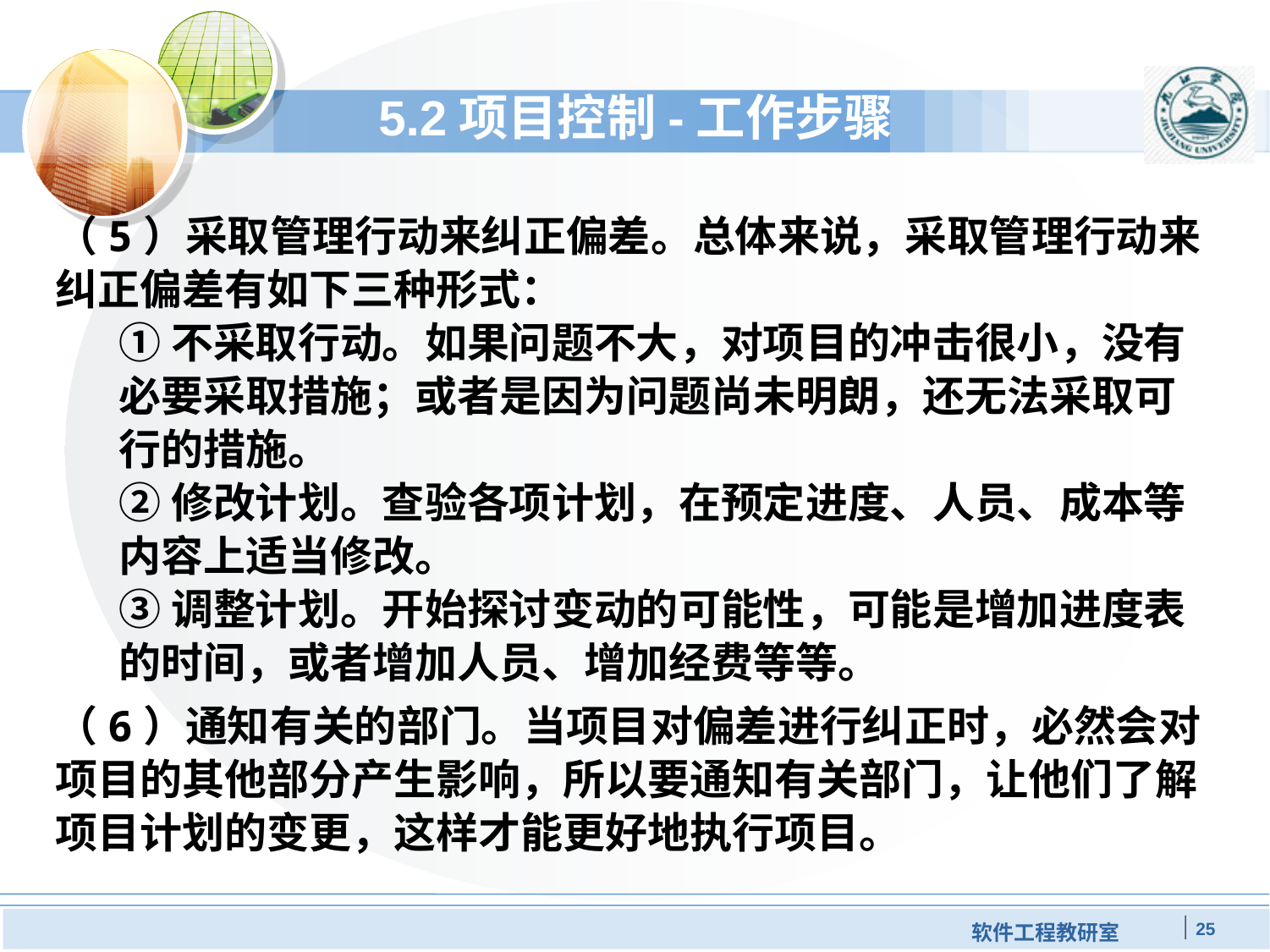

# 5.2项目控制-工作步骤
（5）采取管理行动来纠正偏差。总体来说，采取管理行动来纠正偏差有如下三种形式：
①不采取行动。如果问题不大，对项目的冲击很小，没有必要采取措施；或者是因为问题尚未明朗，还无法采取可行的措施。
②修改计划。查验各项计划，在预定进度、人员、成本等内容上适当修改。
③调整计划。开始探讨变动的可能性，可能是增加进度表的时间，或者增加人员、增加经费等等。
（6）通知有关的部门。当项目对偏差进行纠正时，必然会对项目的其他部分产生影响，所以要通知有关部门，让他们了解项目计划的变更，这样才能更好地执行项目。